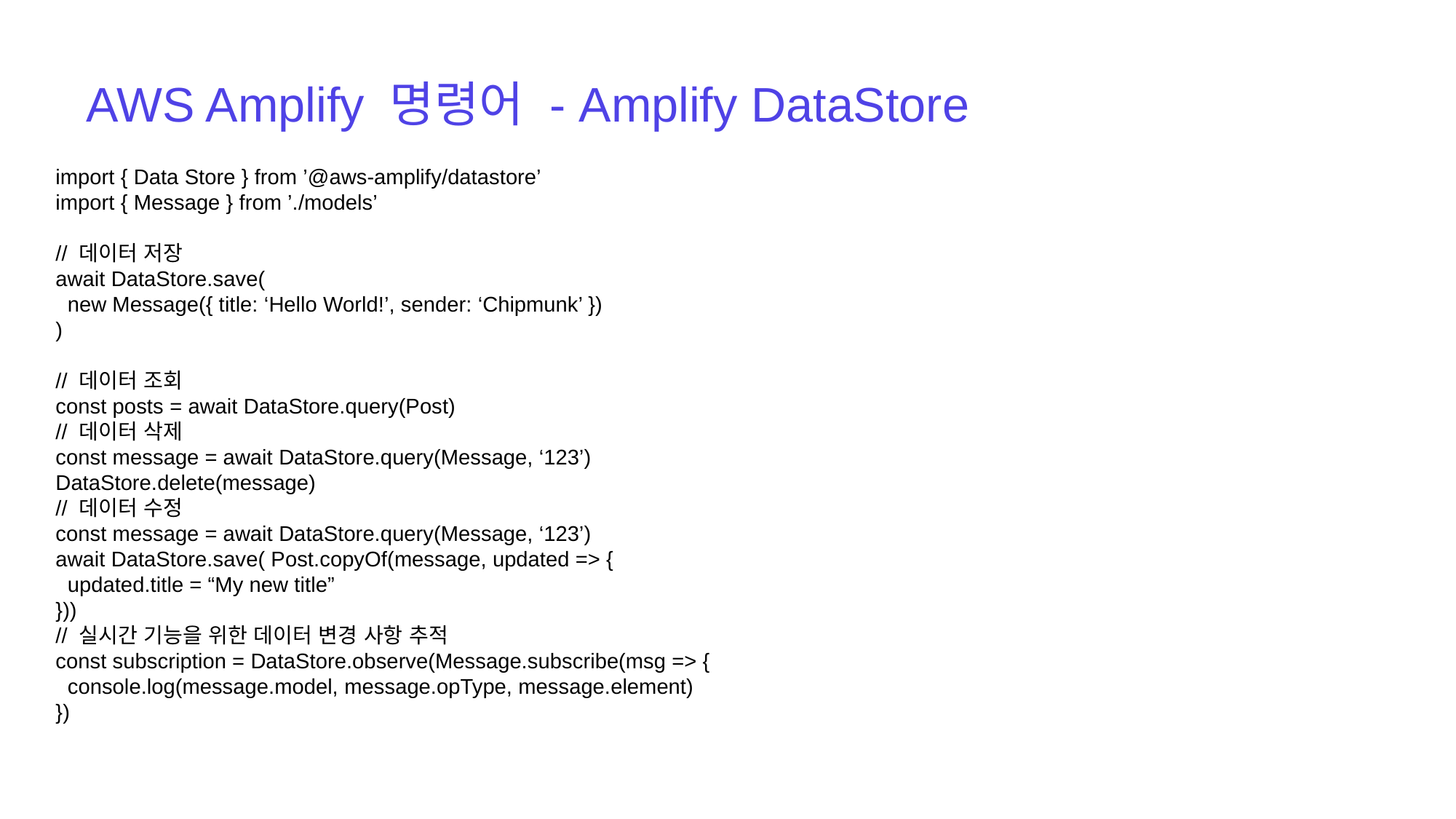

AWS Amplify 명령어 - Amplify DataStore
import { Data Store } from ’@aws-amplify/datastore’
import { Message } from ’./models’

// 데이터 저장
await DataStore.save(
  new Message({ title: ‘Hello World!’, sender: ‘Chipmunk’ })
)

// 데이터 조회
const posts = await DataStore.query(Post)
// 데이터 삭제
const message = await DataStore.query(Message, ‘123’)
DataStore.delete(message)
// 데이터 수정
const message = await DataStore.query(Message, ‘123’)
await DataStore.save( Post.copyOf(message, updated => {
  updated.title = “My new title”
}))
// 실시간 기능을 위한 데이터 변경 사항 추적
const subscription = DataStore.observe(Message.subscribe(msg => {
  console.log(message.model, message.opType, message.element)
})